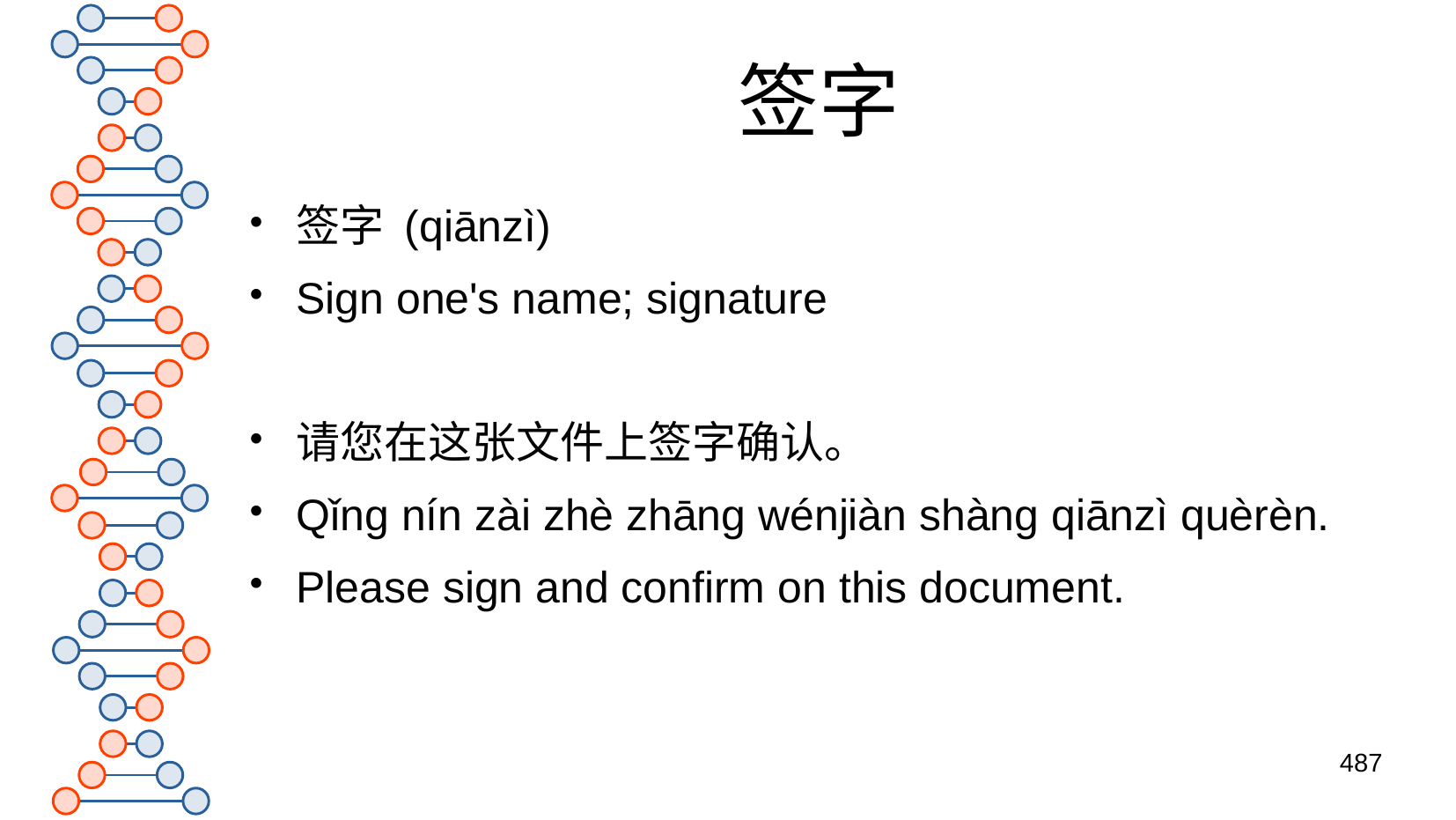

# 签字
签字 (qiānzì)
Sign one's name; signature

请您在这张文件上签字确认。
Qǐng nín zài zhè zhāng wénjiàn shàng qiānzì quèrèn.
Please sign and confirm on this document.

487